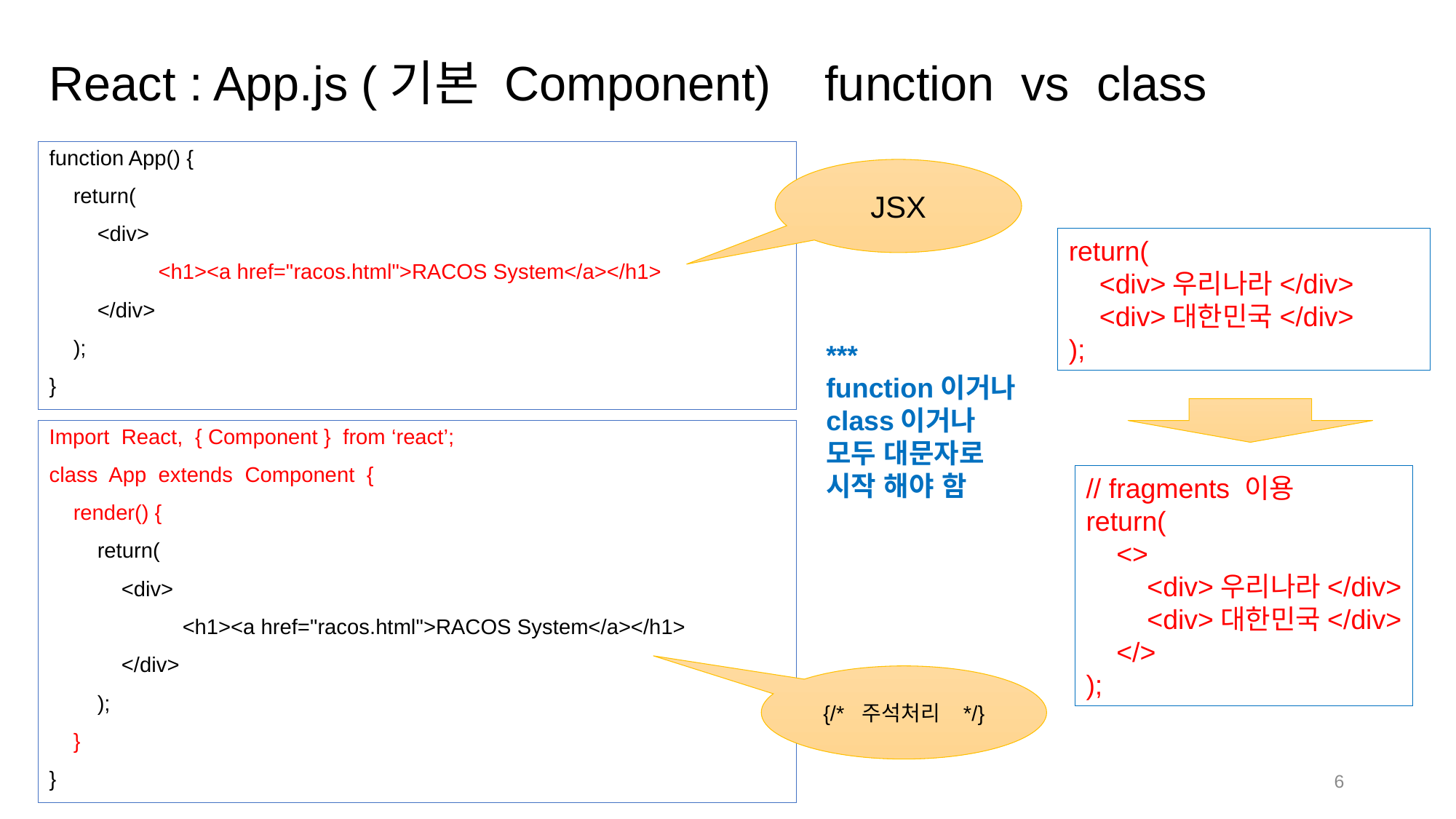

# React : App.js (기본 Component)    function  vs  class
function App() {
    return(
        <div>
	<h1><a href="racos.html">RACOS System</a></h1>
        </div>
    );
}
JSX
return(
    <div>우리나라</div>
    <div>대한민국</div>
);
***
function이거나
class이거나
모두 대문자로
시작 해야 함

Import  React,  { Component }  from ‘react’;
class  App  extends  Component  {
    render() {
        return(
            <div>
	    <h1><a href="racos.html">RACOS System</a></h1>
            </div>
        );
    }
}
// fragments 이용
return(
    <>
        <div>우리나라</div>
        <div>대한민국</div>
    </>
);
{/*  주석처리   */}
6